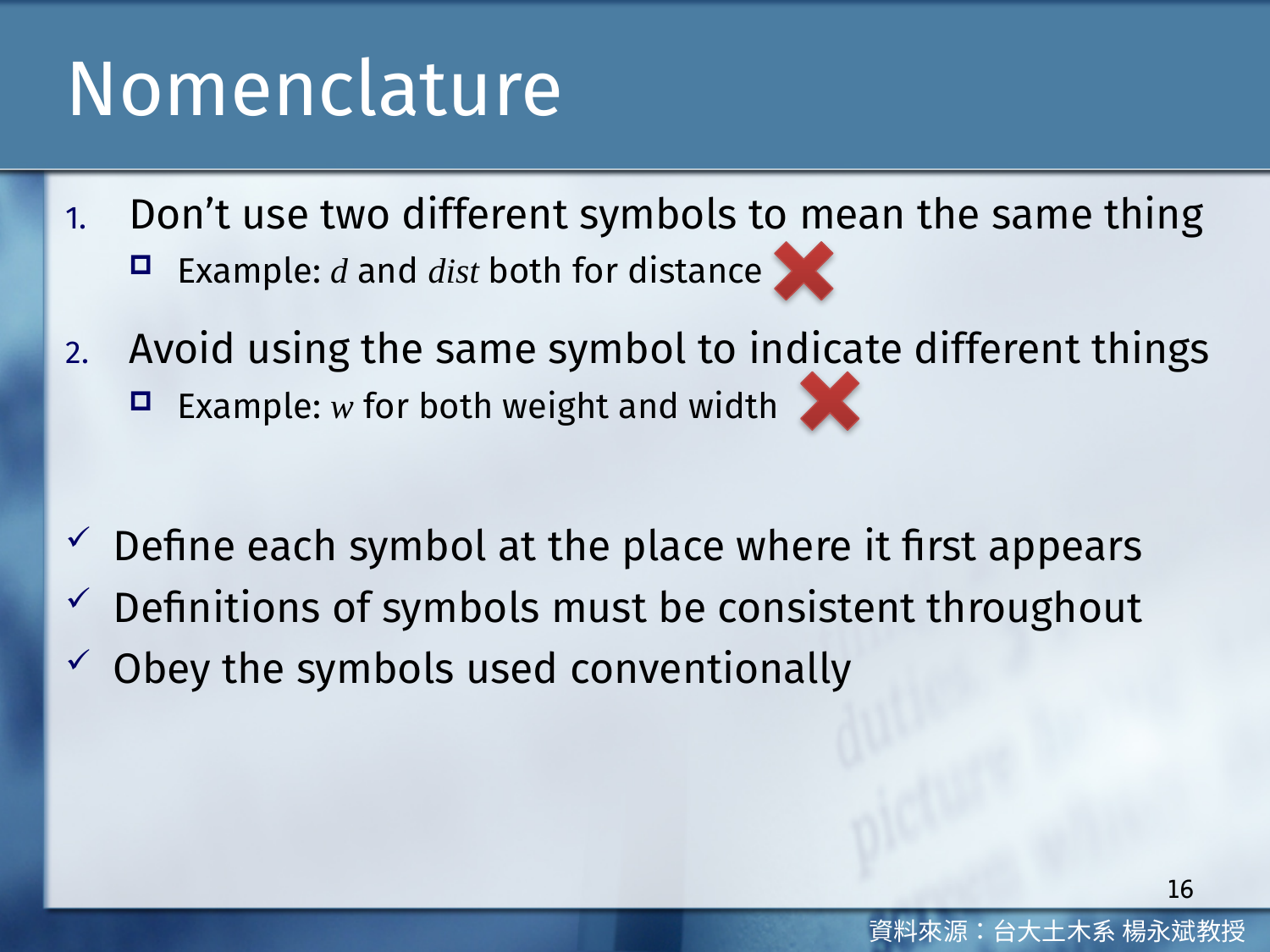

# Nomenclature
Don’t use two different symbols to mean the same thing
Example: d and dist both for distance
Avoid using the same symbol to indicate different things
Example: w for both weight and width

Define each symbol at the place where it first appears
Definitions of symbols must be consistent throughout
Obey the symbols used conventionally

16
資料來源：台大土木系 楊永斌教授